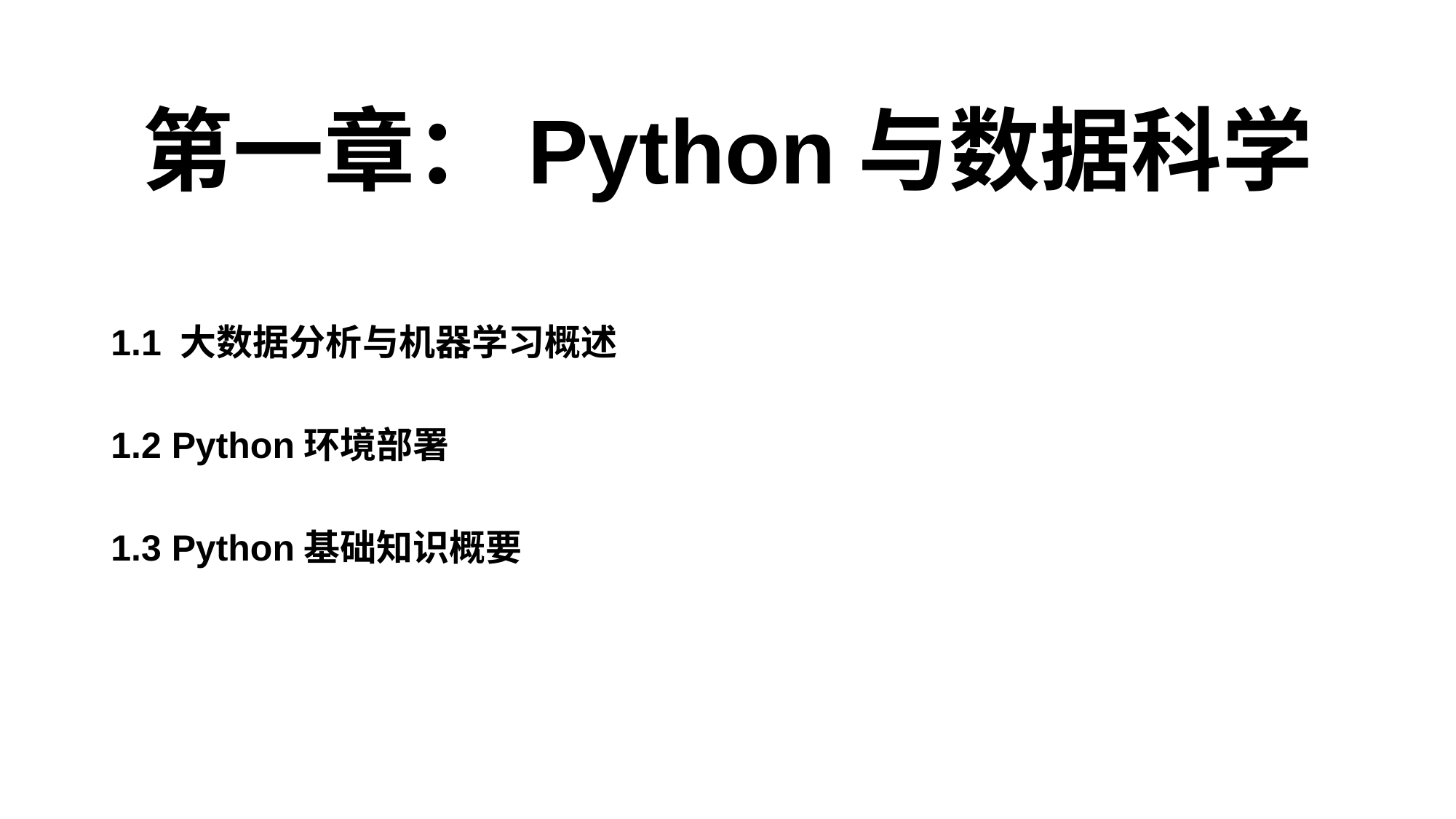

第一章：Python与数据科学
1.1 大数据分析与机器学习概述
1.2 Python环境部署
1.3 Python基础知识概要